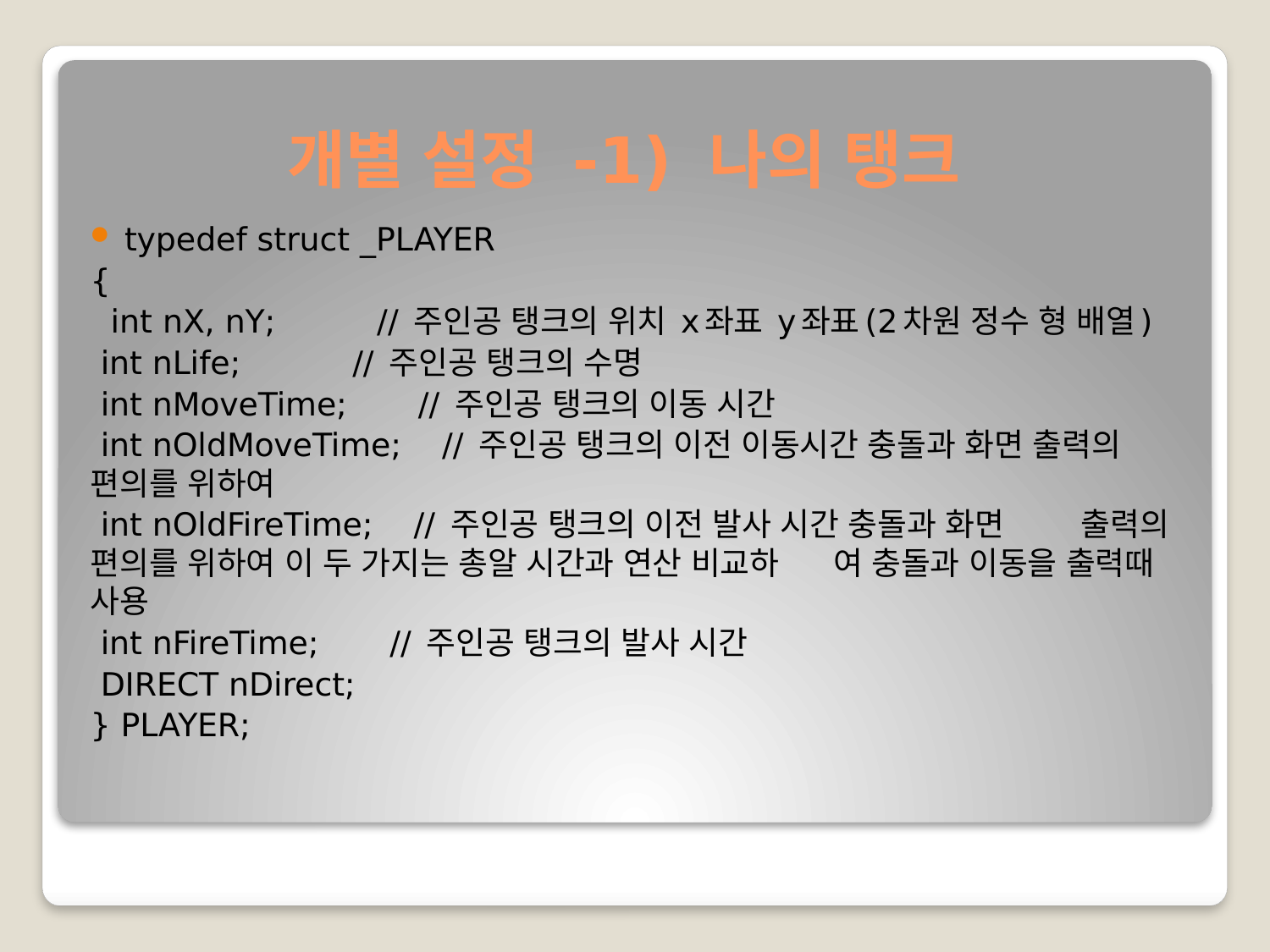

# 개별 설정 -1) 나의 탱크
typedef struct _PLAYER
{
  int nX, nY;          // 주인공 탱크의 위치 x좌표 y좌표(2차원 정수 형 배열)
 int nLife;           // 주인공 탱크의 수명
 int nMoveTime;       // 주인공 탱크의 이동 시간
 int nOldMoveTime;    // 주인공 탱크의 이전 이동시간 충돌과 화면 출력의 편의를 위하여
 int nOldFireTime;    // 주인공 탱크의 이전 발사 시간 충돌과 화면 	출력의 편의를 위하여 이 두 가지는 총알 시간과 연산 비교하	여 충돌과 이동을 출력때 사용
 int nFireTime;       // 주인공 탱크의 발사 시간
 DIRECT nDirect;
} PLAYER;